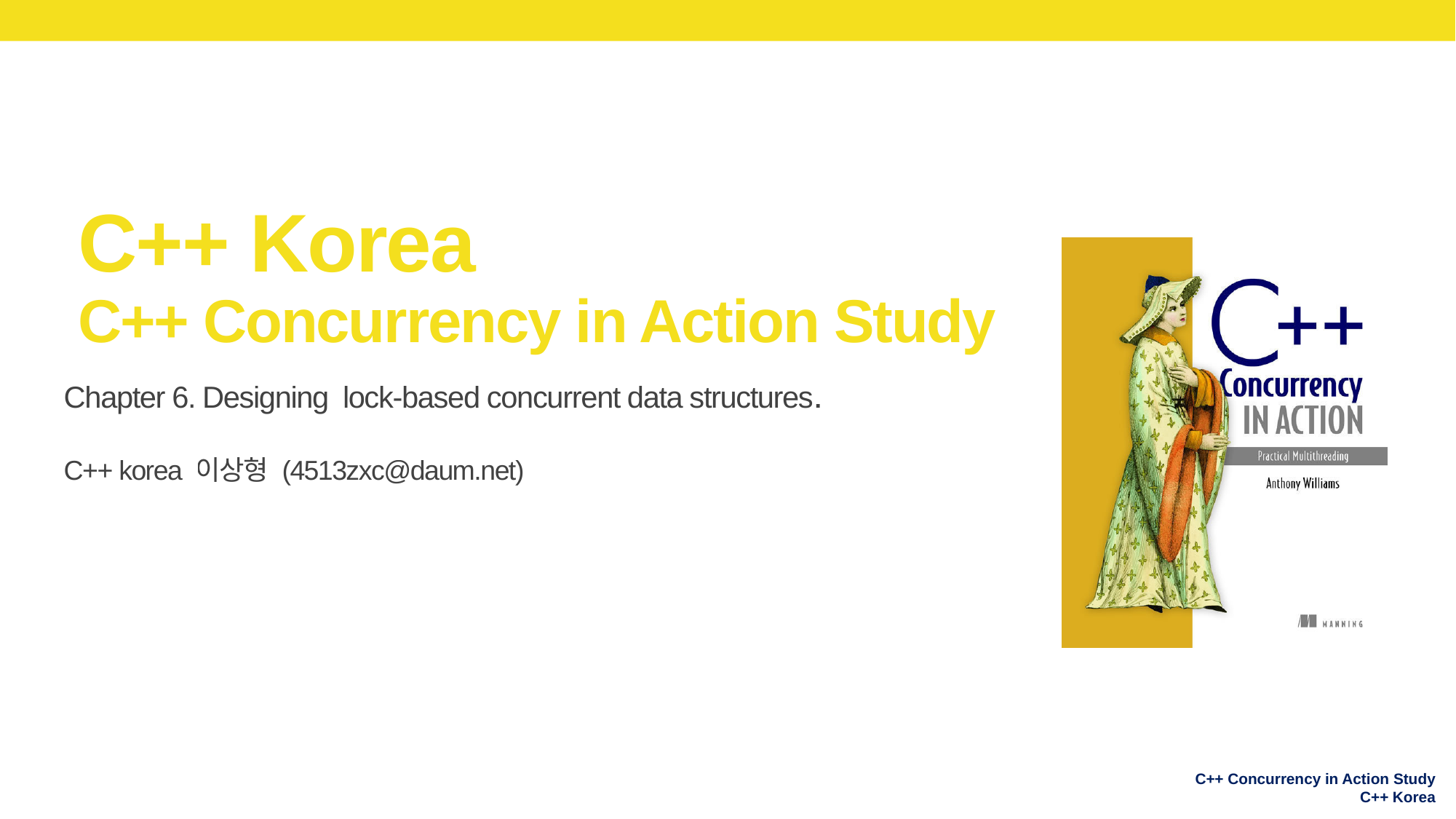

# C++ Korea C++ Concurrency in Action Study
Chapter 6. Designing  lock-based concurrent data structures.

C++ korea 이상형 (4513zxc@daum.net)